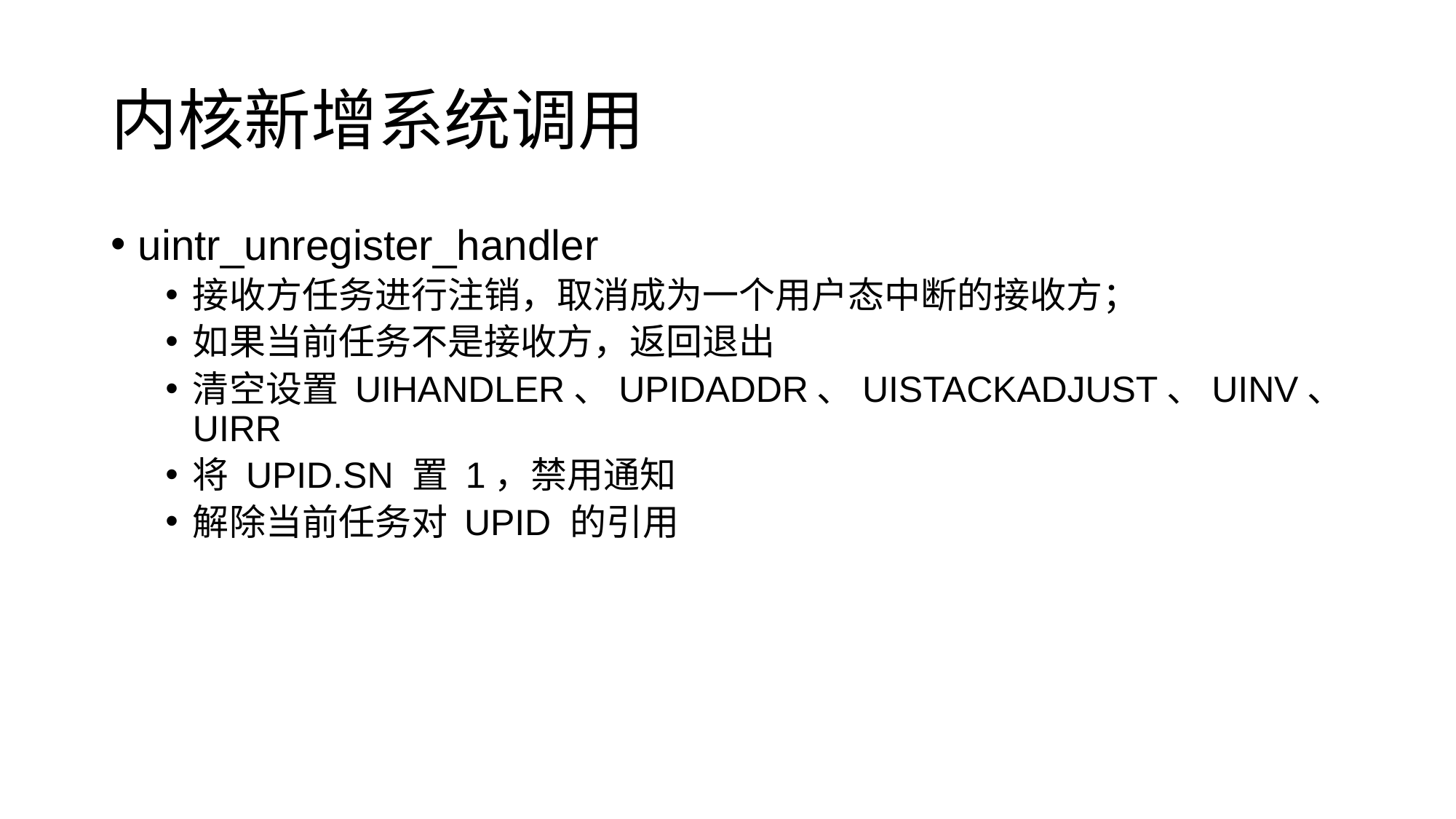

# 内核新增系统调用
uintr_unregister_handler
接收方任务进行注销，取消成为一个用户态中断的接收方；
如果当前任务不是接收方，返回退出
清空设置 UIHANDLER、UPIDADDR、UISTACKADJUST、UINV、UIRR
将 UPID.SN 置 1，禁用通知
解除当前任务对 UPID 的引用